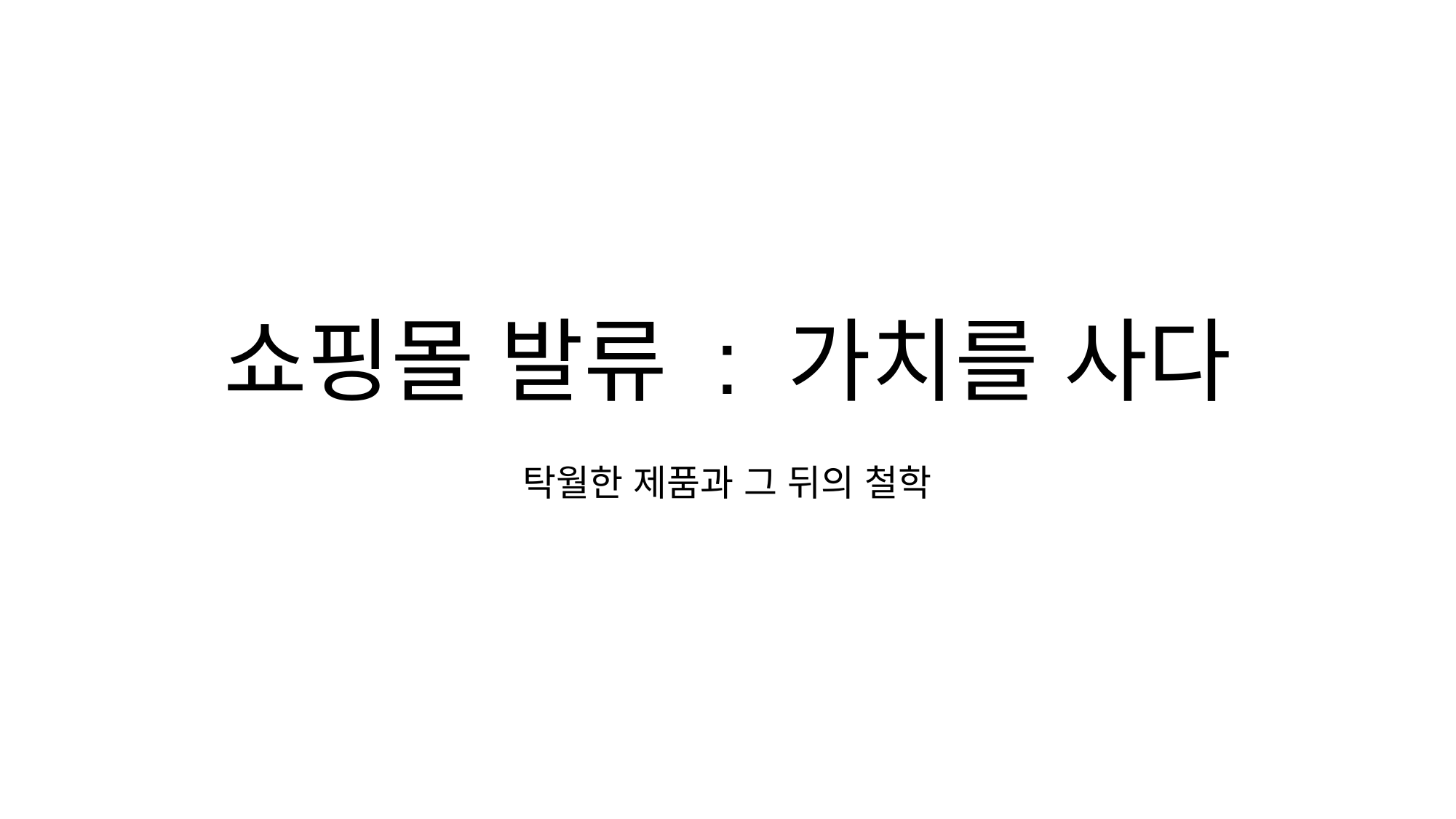

# 쇼핑몰 발류 : 가치를 사다
탁월한 제품과 그 뒤의 철학